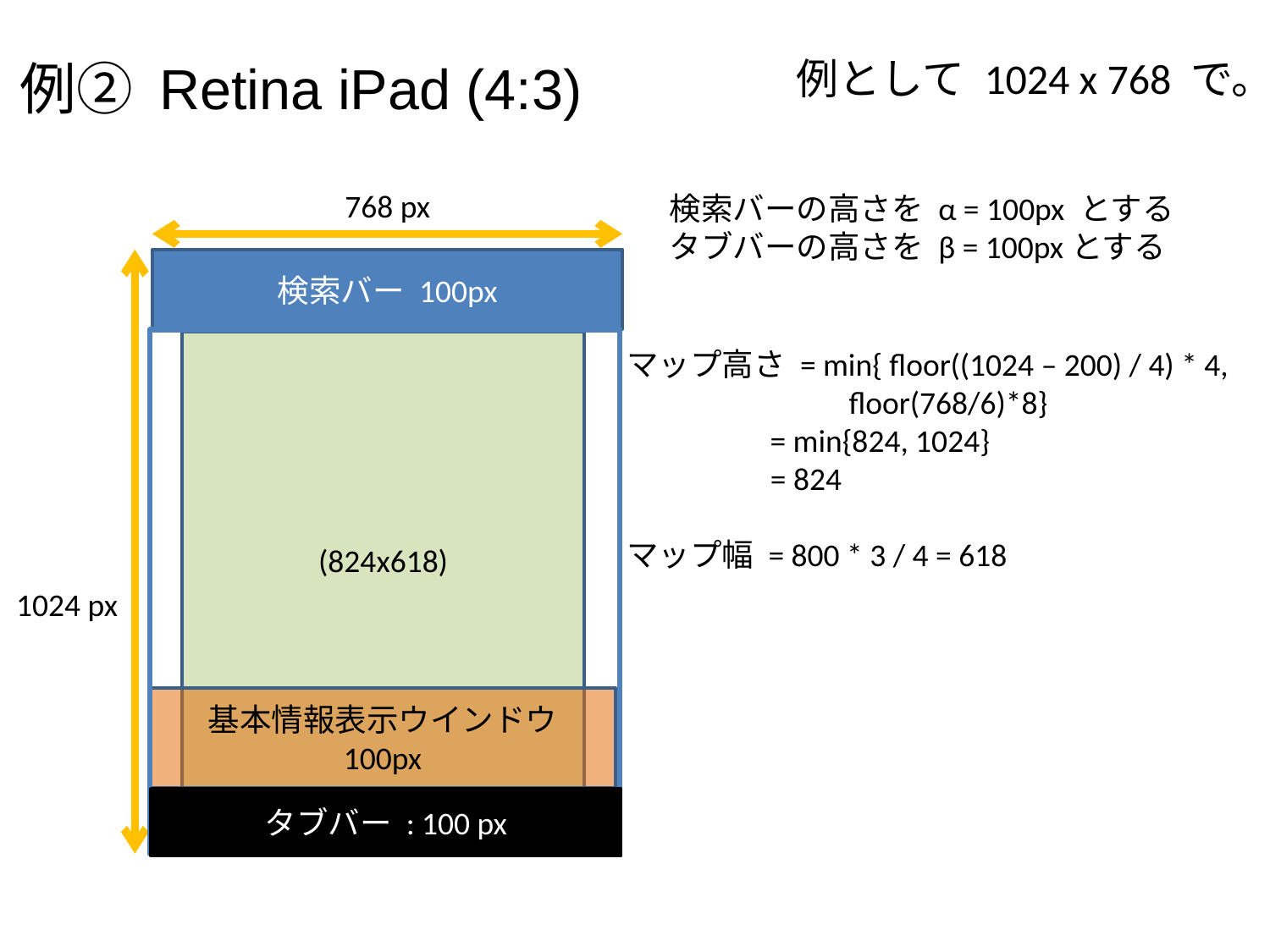

# 例② Retina iPad (4:3)
例として 1024 x 768 で。
768 px
検索バーの高さを α = 100px とする
タブバーの高さを β = 100pxとする
検索バー 100px

(824x618)
マップ高さ = min{ floor((1024 – 200) / 4) * 4,
                               floor(768/6)*8}
                    = min{824, 1024}
                    = 824

マップ幅 = 800 * 3 / 4 = 618
1024 px
基本情報表示ウインドウ
100px
タブバー : 100 px